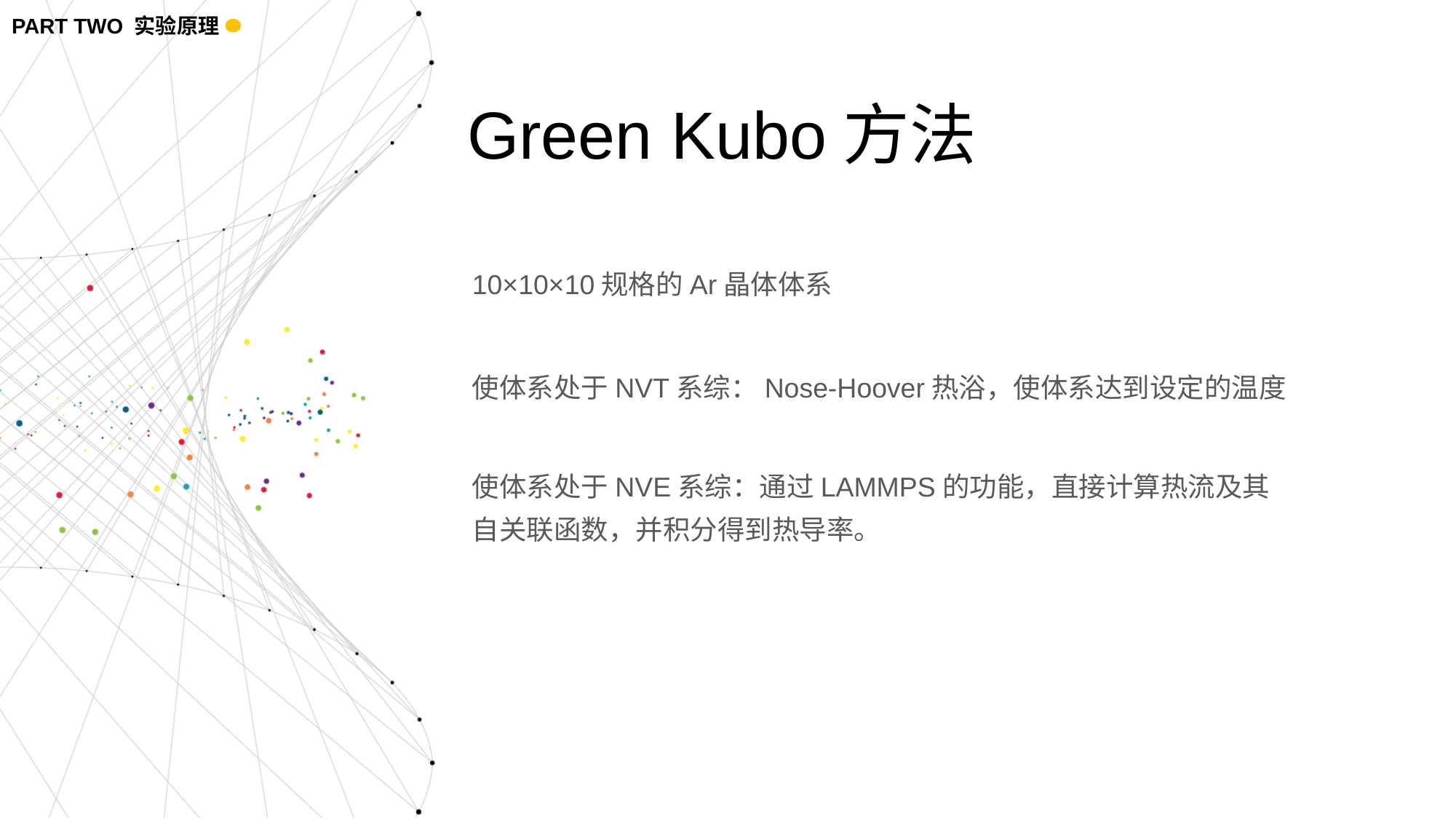

PART TWO 实验原理

Green Kubo方法
10×10×10规格的Ar晶体体系
使体系处于NVT系综：Nose-Hoover热浴，使体系达到设定的温度
使体系处于NVE系综：通过LAMMPS的功能，直接计算热流及其自关联函数，并积分得到热导率。